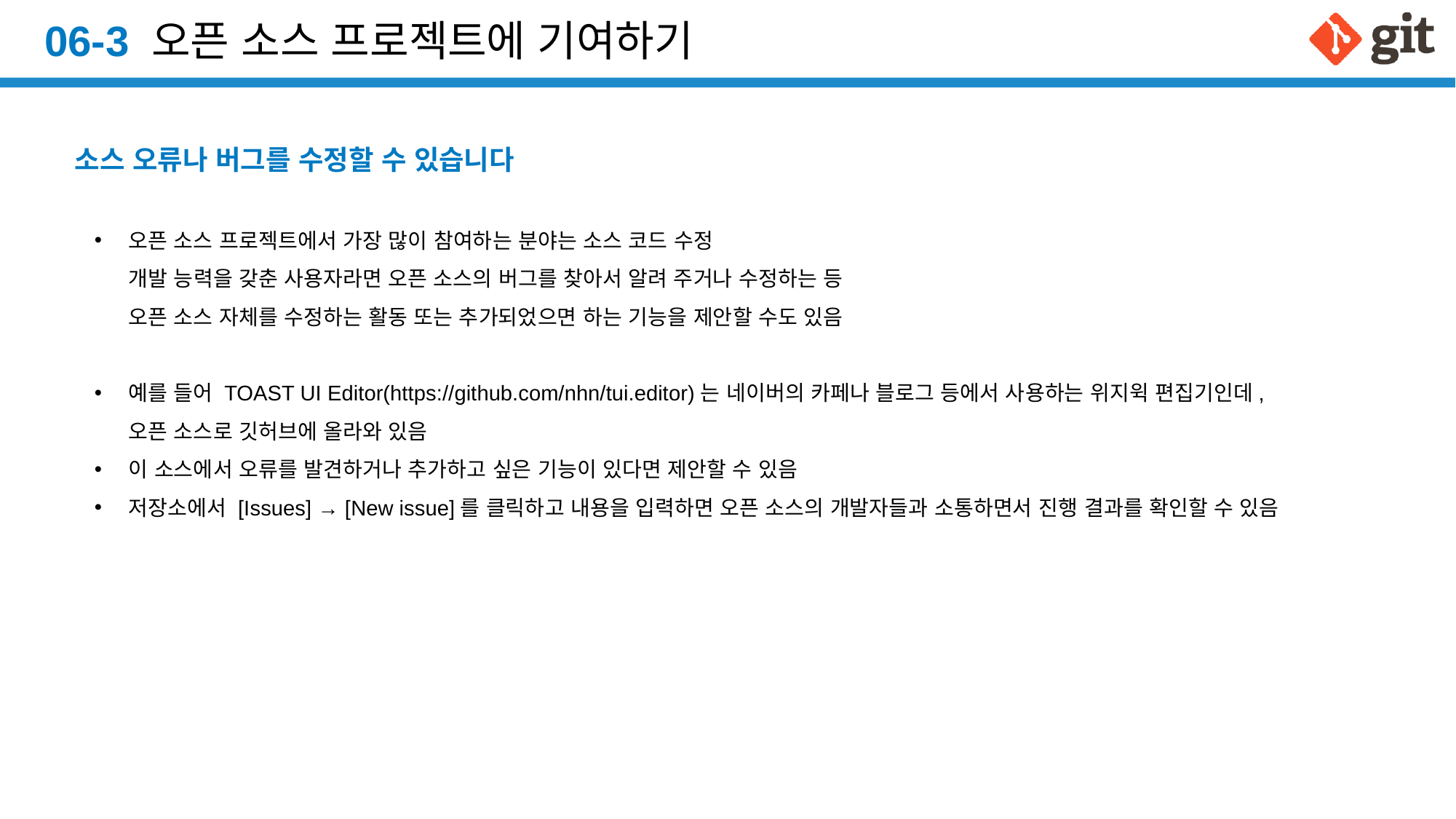

# 06-3 오픈 소스 프로젝트에 기여하기
소스 오류나 버그를 수정할 수 있습니다
오픈 소스 프로젝트에서 가장 많이 참여하는 분야는 소스 코드 수정
개발 능력을 갖춘 사용자라면 오픈 소스의 버그를 찾아서 알려 주거나 수정하는 등
오픈 소스 자체를 수정하는 활동 또는 추가되었으면 하는 기능을 제안할 수도 있음

예를 들어 TOAST UI Editor(https://github.com/nhn/tui.editor)는 네이버의 카페나 블로그 등에서 사용하는 위지윅 편집기인데,
오픈 소스로 깃허브에 올라와 있음
이 소스에서 오류를 발견하거나 추가하고 싶은 기능이 있다면 제안할 수 있음
저장소에서 [Issues] → [New issue]를 클릭하고 내용을 입력하면 오픈 소스의 개발자들과 소통하면서 진행 결과를 확인할 수 있음